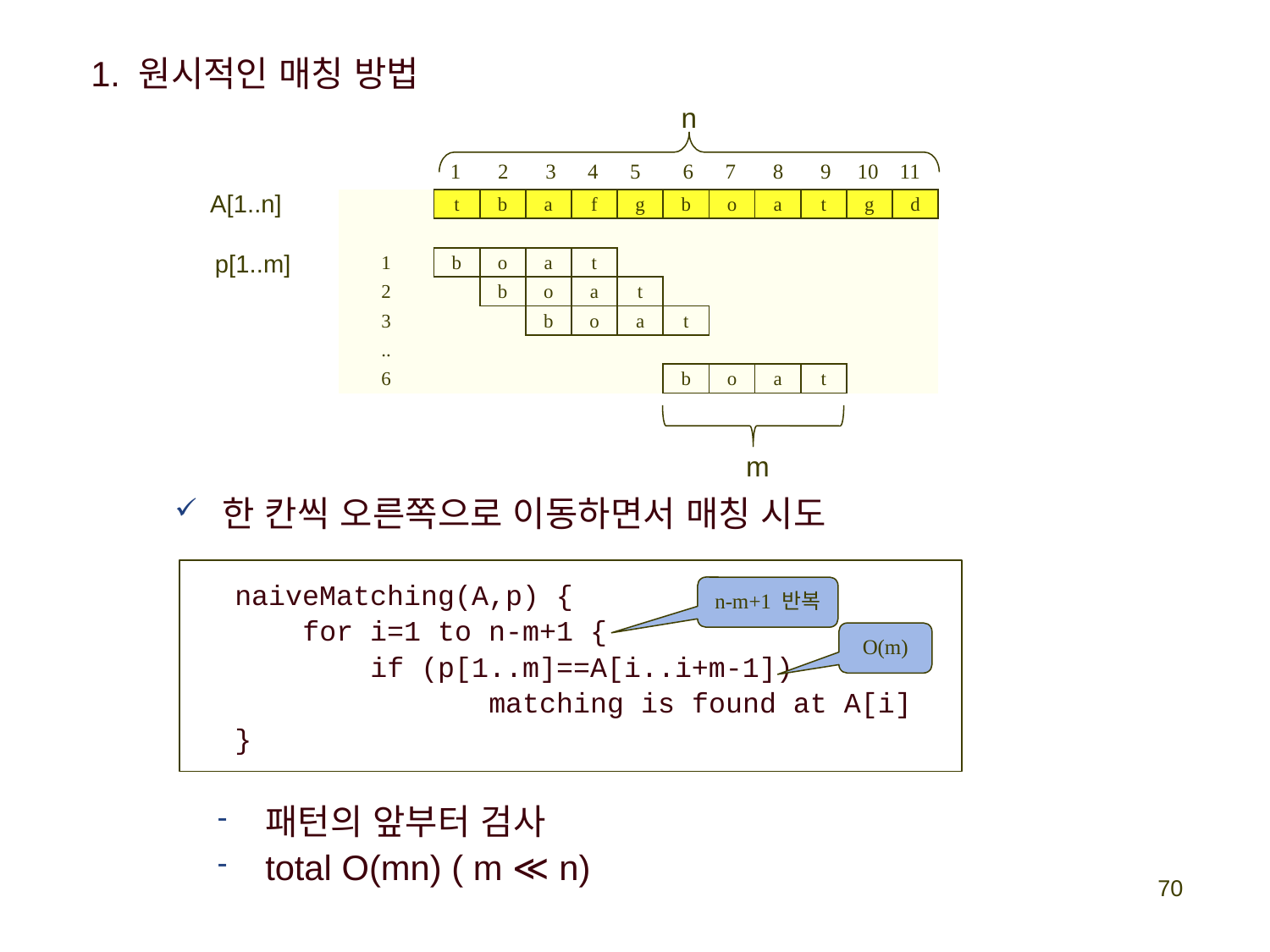

1. 원시적인 매칭 방법
n
1       2       3      4      5        6      7       8       9     10    11
A[1..n]
|  | t | b | a | f | g | b | o | a | t | g | d |
| --- | --- | --- | --- | --- | --- | --- | --- | --- | --- | --- | --- |
|  |  |  |  |  |  |  |  |  |  |  |  |
| 1 | b | o | a | t |  |  |  |  |  |  |  |
| 2 |  | b | o | a | t |  |  |  |  |  |  |
| 3 |  |  | b | o | a | t |  |  |  |  |  |
| .. |  |  |  |  |  |  |  |  |  |  |  |
| 6 |  |  |  |  |  | b | o | a | t |  |  |
p[1..m]

m
한 칸씩 오른쪽으로 이동하면서 매칭 시도

naiveMatching(A,p) {
    for i=1 to n-m+1 {
        if (p[1..m]==A[i..i+m-1])
               matching is found at A[i]
}
n-m+1 반복
O(m)
패턴의 앞부터 검사
total O(mn) ( m ≪ n)
70